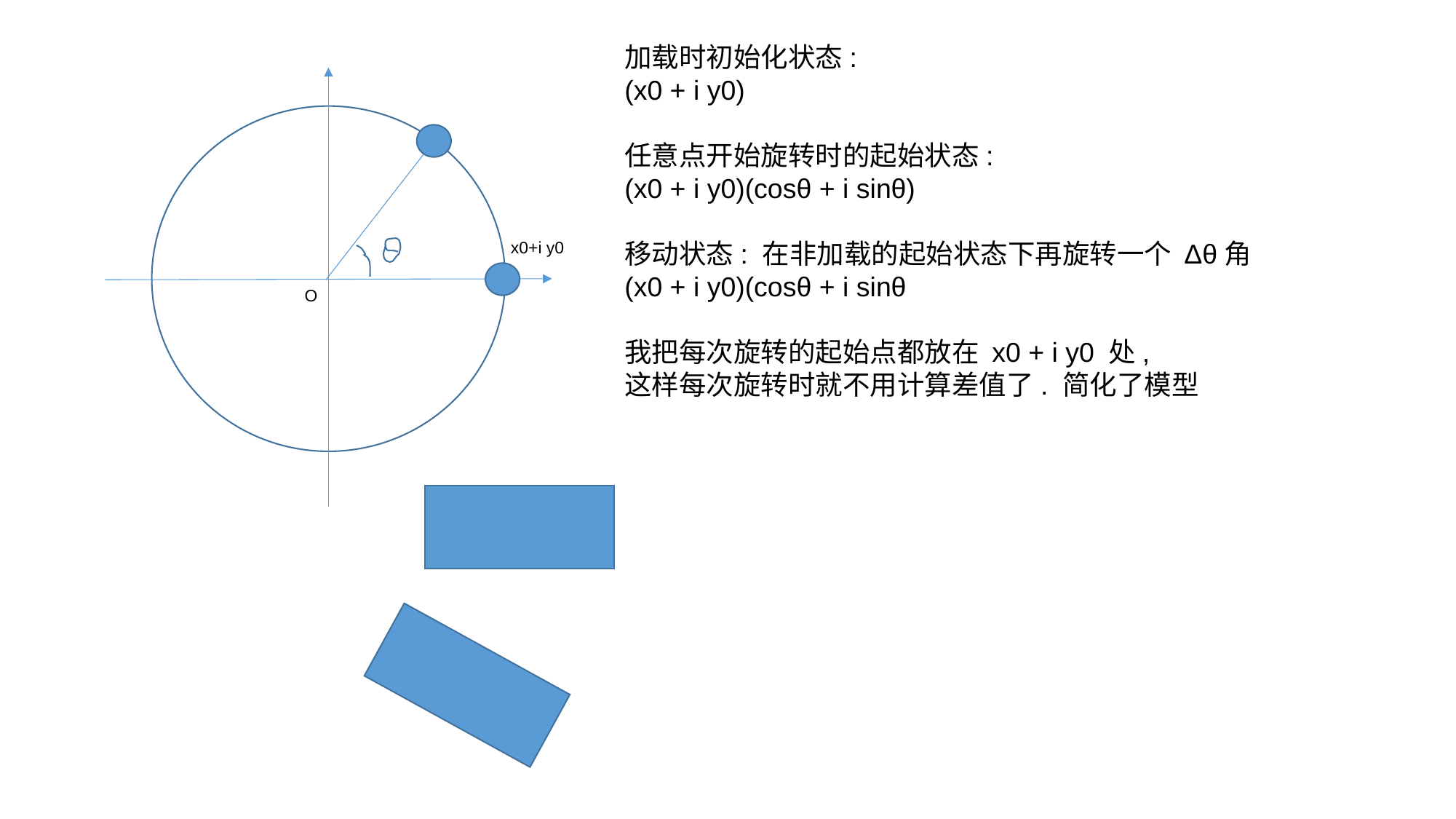

加载时初始化状态:
(x0 + i y0)

任意点开始旋转时的起始状态:
(x0 + i y0)(cosθ + i sinθ)

移动状态: 在非加载的起始状态下再旋转一个 Δθ角
(x0 + i y0)(cosθ + i sinθ

我把每次旋转的起始点都放在 x0 + i y0 处,
这样每次旋转时就不用计算差值了. 简化了模型

x0+i y0

O